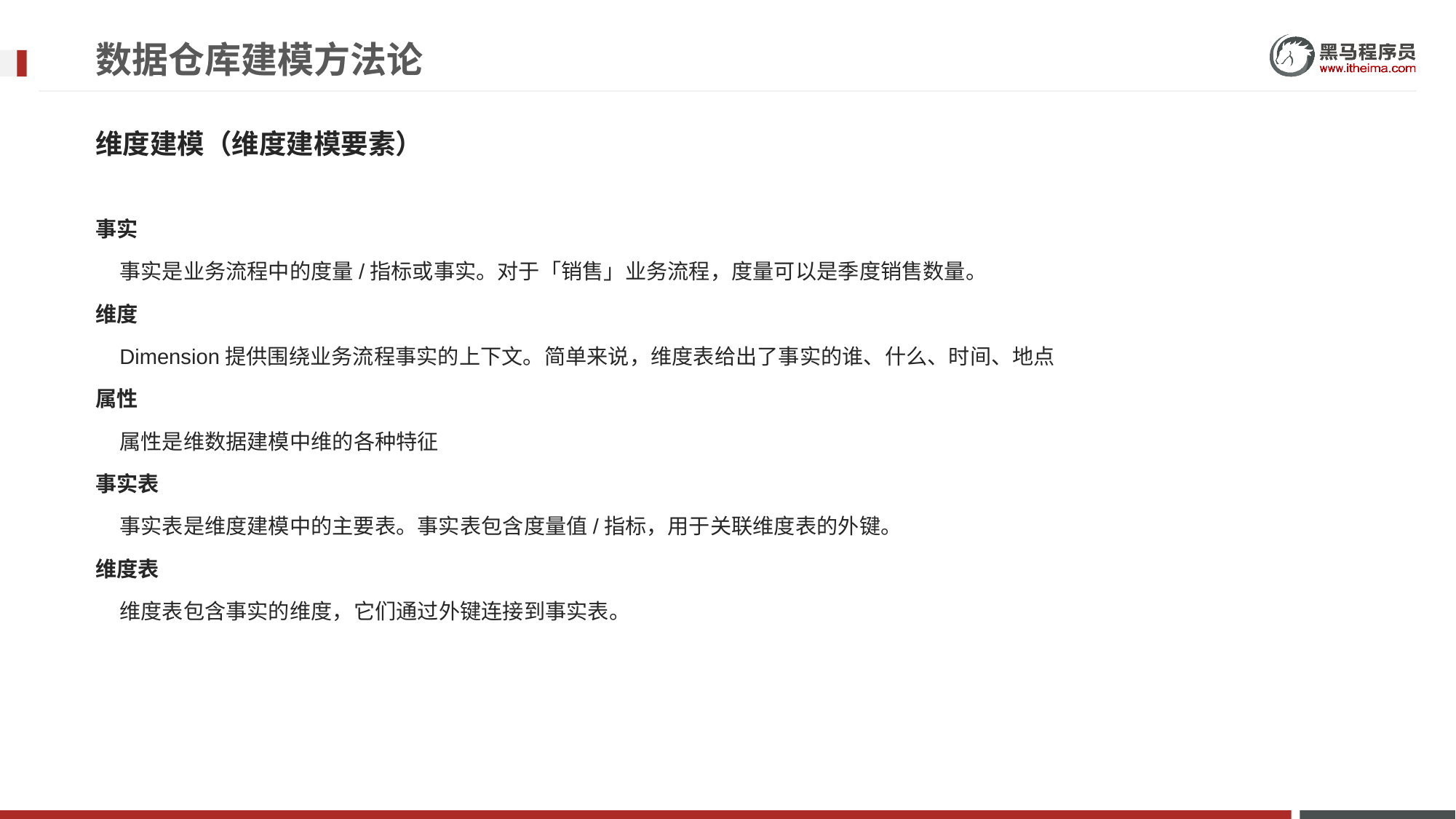

# 数据仓库建模方法论
维度建模（维度建模要素）
事实
    事实是业务流程中的度量/指标或事实。对于「销售」业务流程，度量可以是季度销售数量。
维度
    Dimension提供围绕业务流程事实的上下文。简单来说，维度表给出了事实的谁、什么、时间、地点
属性
    属性是维数据建模中维的各种特征
事实表
    事实表是维度建模中的主要表。事实表包含度量值/指标，用于关联维度表的外键。
维度表
    维度表包含事实的维度，它们通过外键连接到事实表。